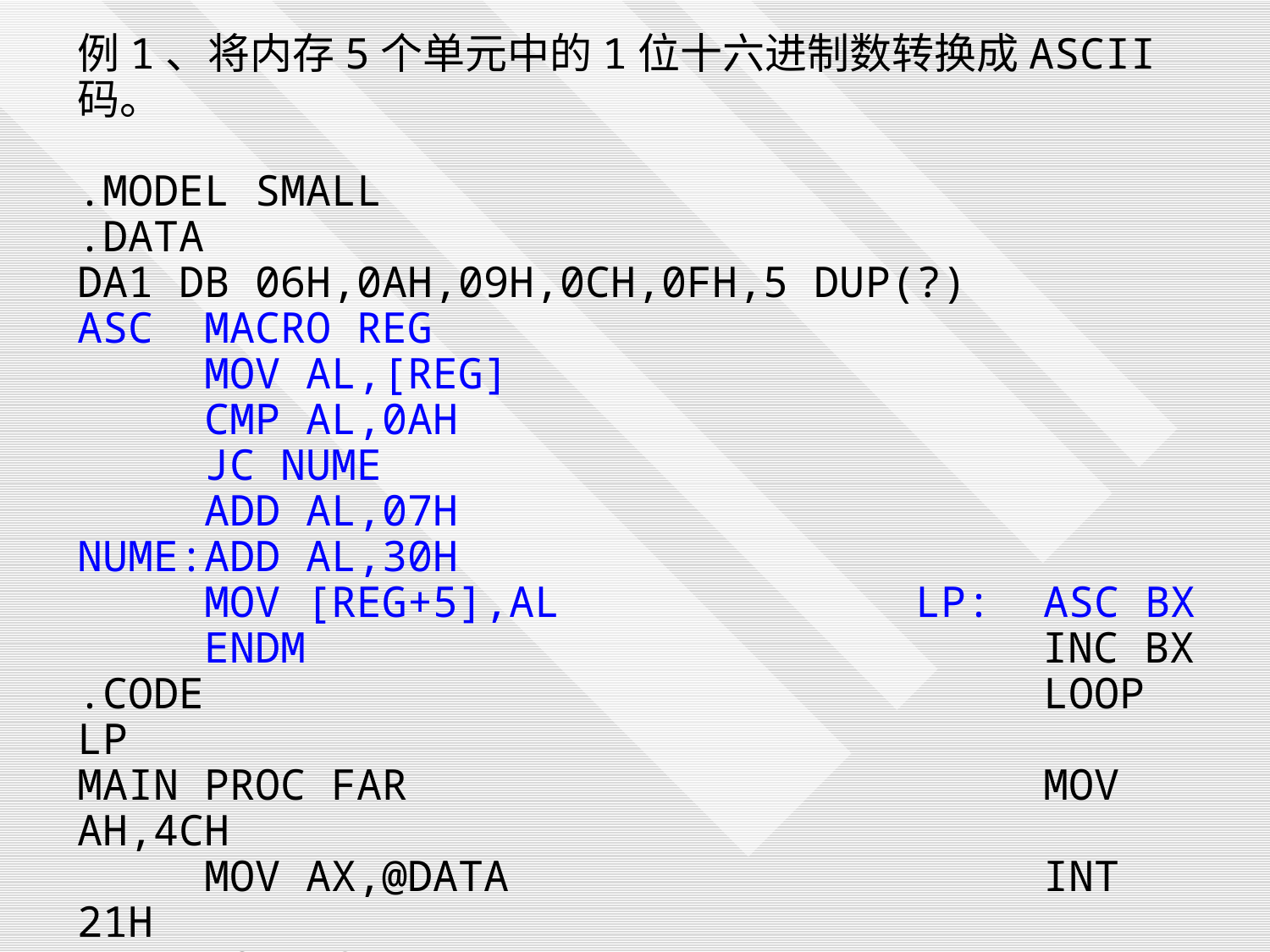

例1、将内存5个单元中的1位十六进制数转换成ASCII码。

.MODEL SMALL
.DATA
DA1 DB 06H,0AH,09H,0CH,0FH,5 DUP(?)
ASC  MACRO REG
     MOV AL,[REG]
     CMP AL,0AH
     JC NUME
     ADD AL,07H
NUME:ADD AL,30H
     MOV [REG+5],AL              LP:  ASC BX
     ENDM                             INC BX
.CODE                                 LOOP LP
MAIN PROC FAR                         MOV AH,4CH
     MOV AX,@DATA                     INT 21H
     MOV DS,AX                   MAIN ENDP
     MOV CX,5                         END MAIN
     MOV BX,OFFSET DA1